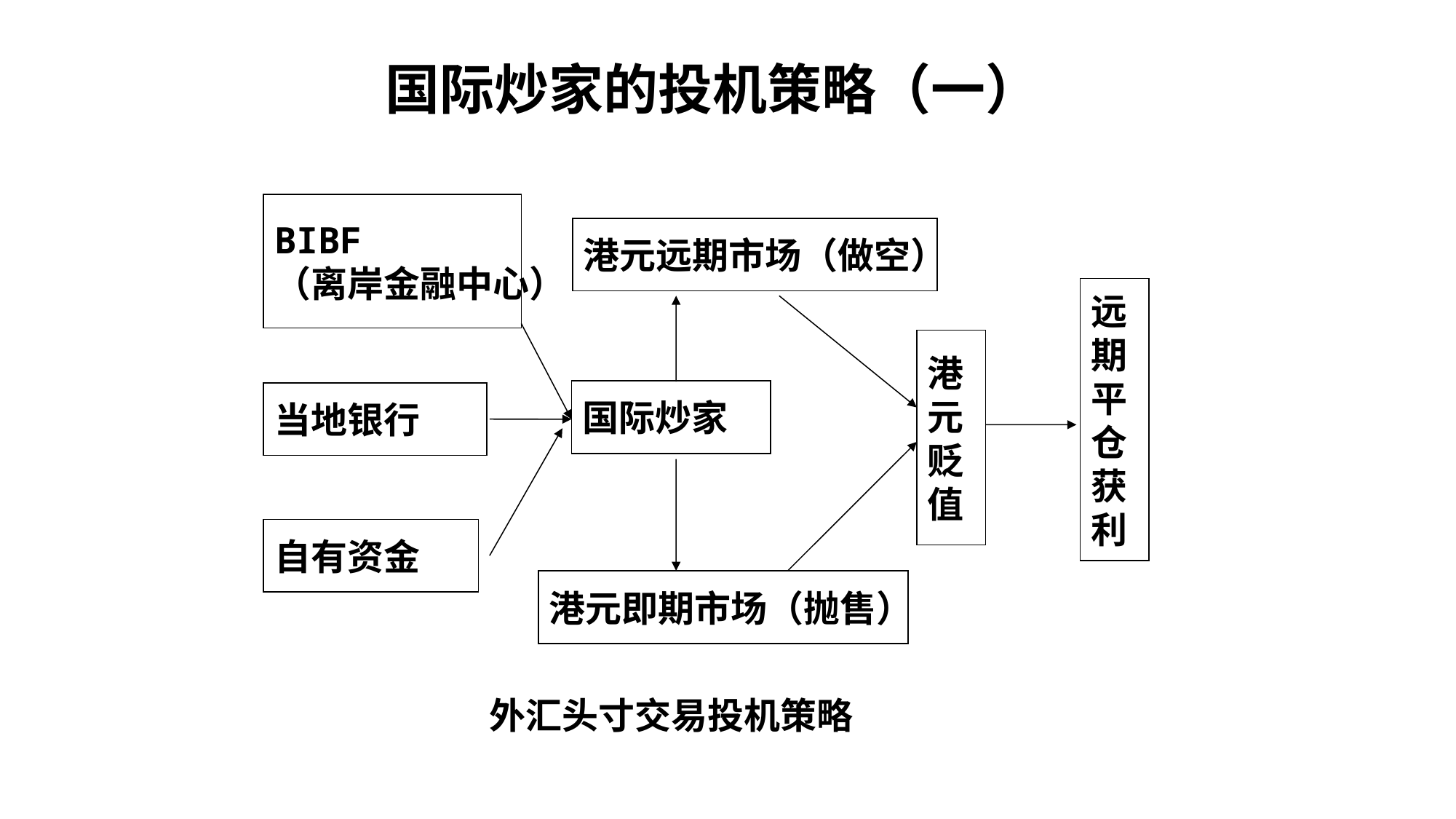

国际炒家的投机策略（一）
BIBF
（离岸金融中心）
港元远期市场（做空）
远
期
平
仓
获
利

港
元
贬
值
国际炒家
当地银行

自有资金
港元即期市场（抛售）
外汇头寸交易投机策略